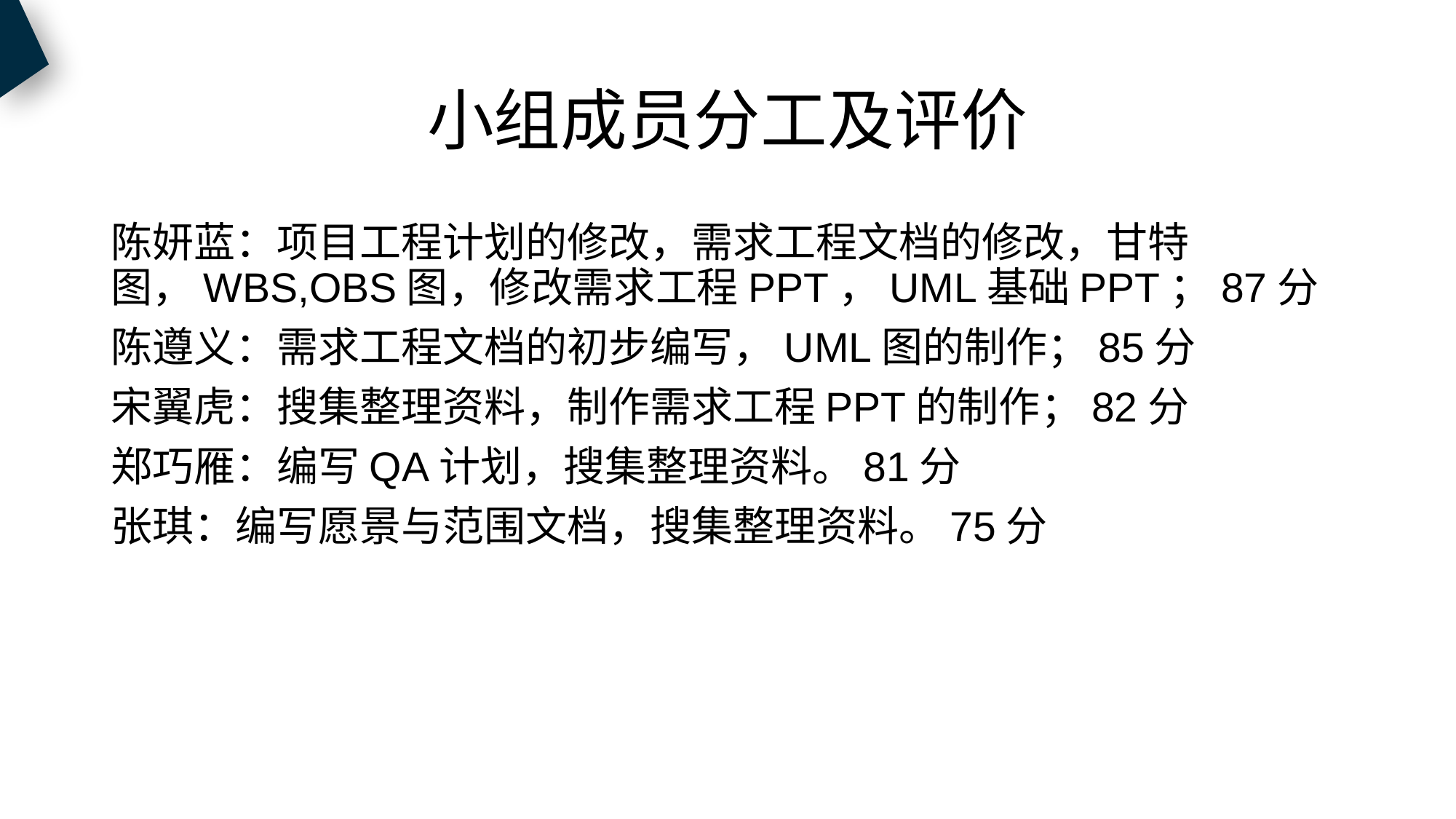

# 小组成员分工及评价
陈妍蓝：项目工程计划的修改，需求工程文档的修改，甘特图，WBS,OBS图，修改需求工程PPT，UML基础PPT；87分
陈遵义：需求工程文档的初步编写，UML图的制作；85分
宋翼虎：搜集整理资料，制作需求工程PPT的制作；82分
郑巧雁：编写QA计划，搜集整理资料。81分
张琪：编写愿景与范围文档，搜集整理资料。75分